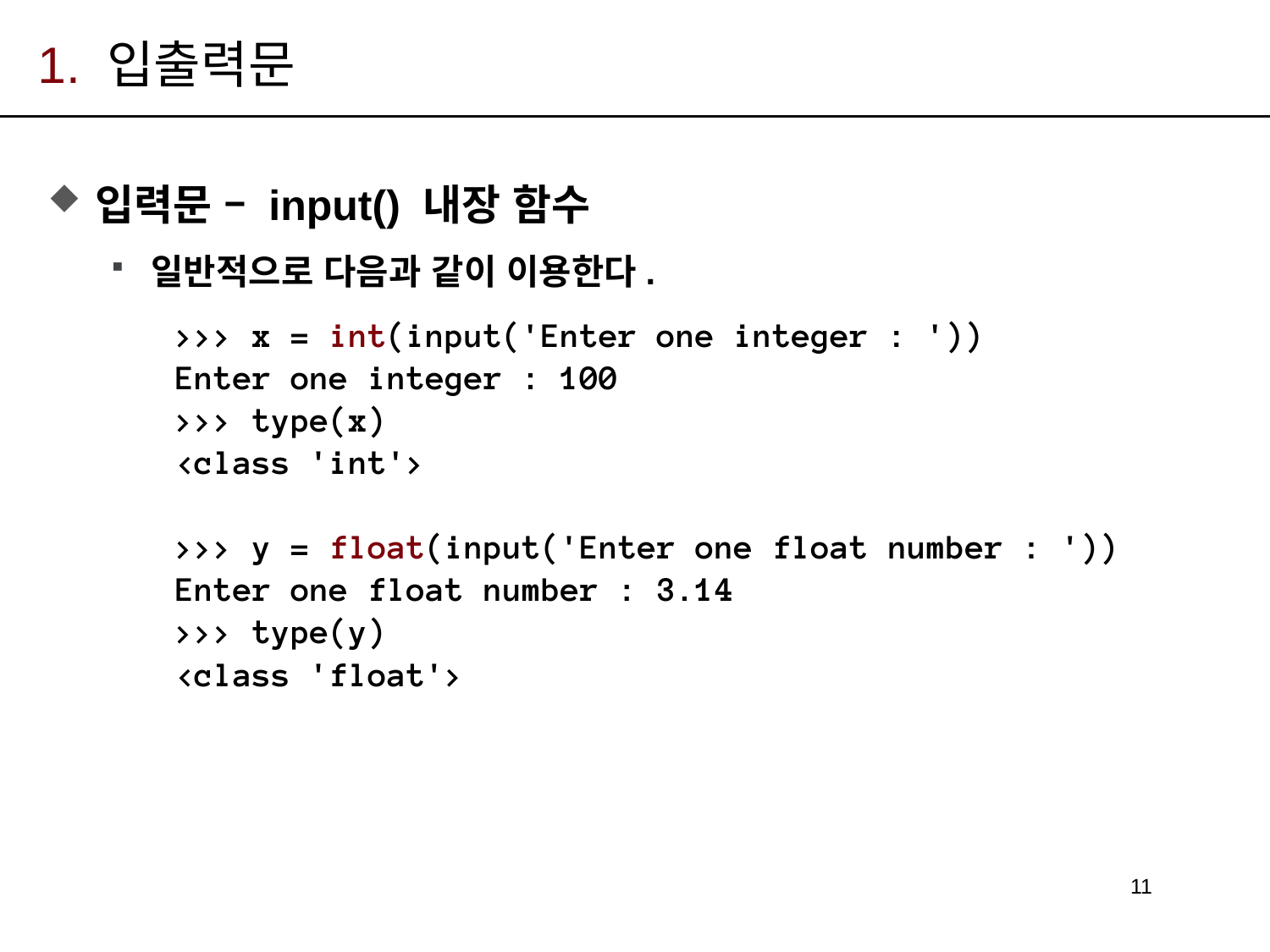

# 1. 입출력문
입력문 – input() 내장 함수
일반적으로 다음과 같이 이용한다.

>>> x = int(input('Enter one integer : '))
Enter one integer : 100
>>> type(x)
<class 'int'>

>>> y = float(input('Enter one float number : '))
Enter one float number : 3.14
>>> type(y)
<class 'float'>
11